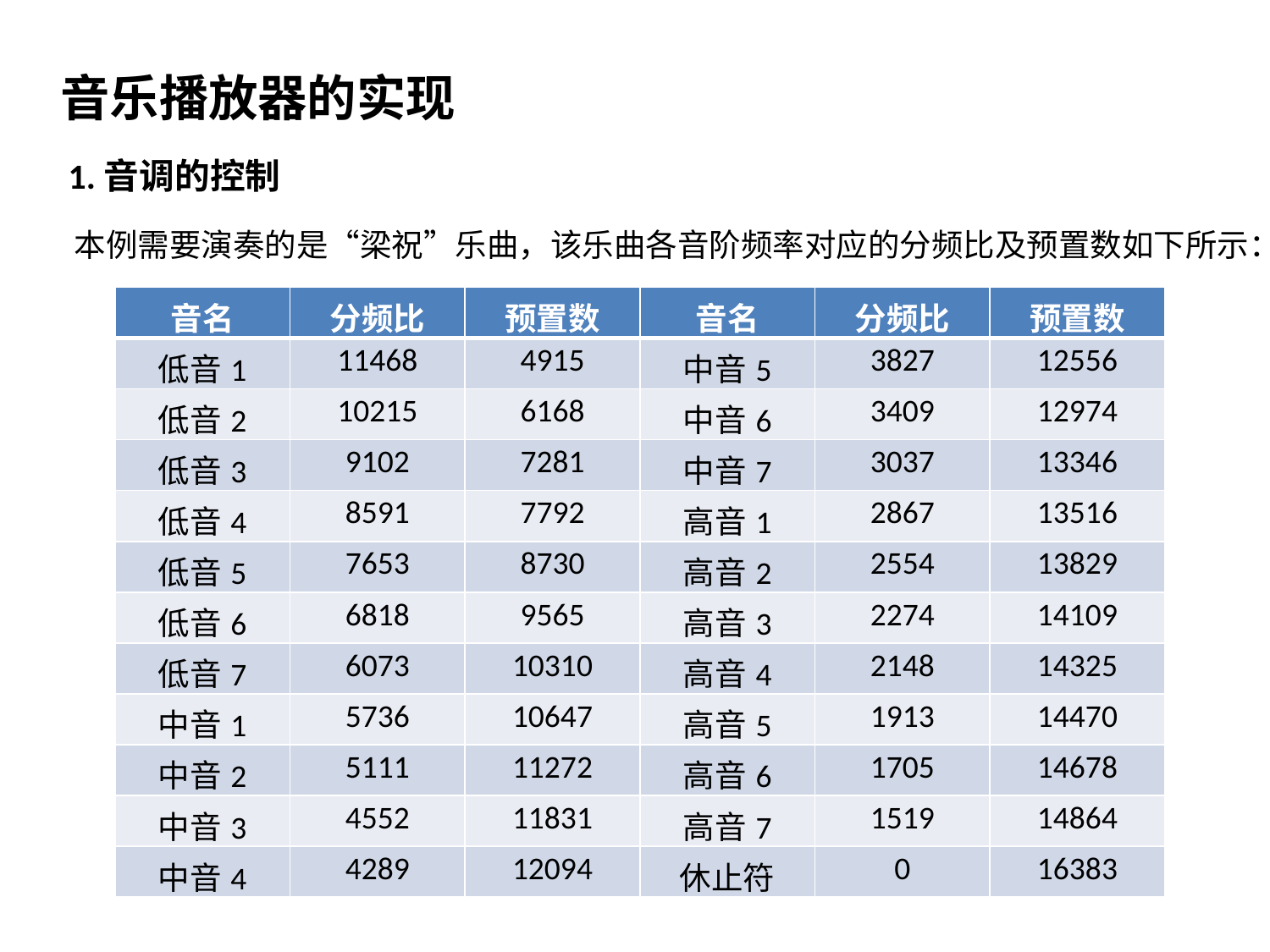

音乐播放器的实现
1.音调的控制
本例需要演奏的是“梁祝”乐曲，该乐曲各音阶频率对应的分频比及预置数如下所示：
| 音名 | 分频比 | 预置数 | 音名 | 分频比 | 预置数 |
| --- | --- | --- | --- | --- | --- |
| 低音1 | 11468 | 4915 | 中音5 | 3827 | 12556 |
| 低音2 | 10215 | 6168 | 中音6 | 3409 | 12974 |
| 低音3 | 9102 | 7281 | 中音7 | 3037 | 13346 |
| 低音4 | 8591 | 7792 | 高音1 | 2867 | 13516 |
| 低音5 | 7653 | 8730 | 高音2 | 2554 | 13829 |
| 低音6 | 6818 | 9565 | 高音3 | 2274 | 14109 |
| 低音7 | 6073 | 10310 | 高音4 | 2148 | 14325 |
| 中音1 | 5736 | 10647 | 高音5 | 1913 | 14470 |
| 中音2 | 5111 | 11272 | 高音6 | 1705 | 14678 |
| 中音3 | 4552 | 11831 | 高音7 | 1519 | 14864 |
| 中音4 | 4289 | 12094 | 休止符 | 0 | 16383 |